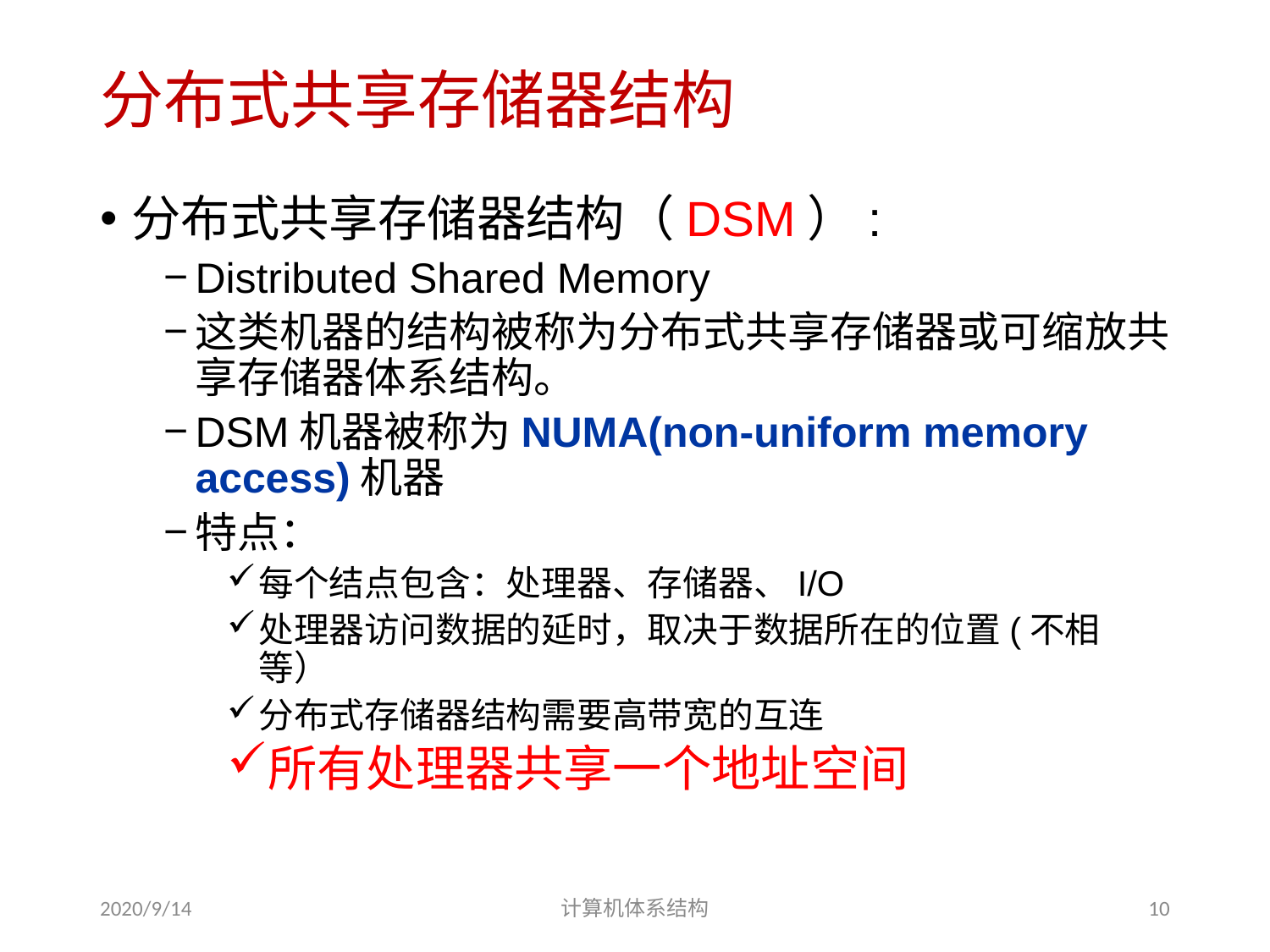

# 分布式共享存储器结构
分布式共享存储器结构（DSM）:
Distributed Shared Memory
这类机器的结构被称为分布式共享存储器或可缩放共享存储器体系结构。
DSM机器被称为NUMA(non-uniform memory access)机器
特点：
每个结点包含：处理器、存储器、I/O
处理器访问数据的延时，取决于数据所在的位置(不相等）
分布式存储器结构需要高带宽的互连
所有处理器共享一个地址空间

2020/9/14
计算机体系结构
10